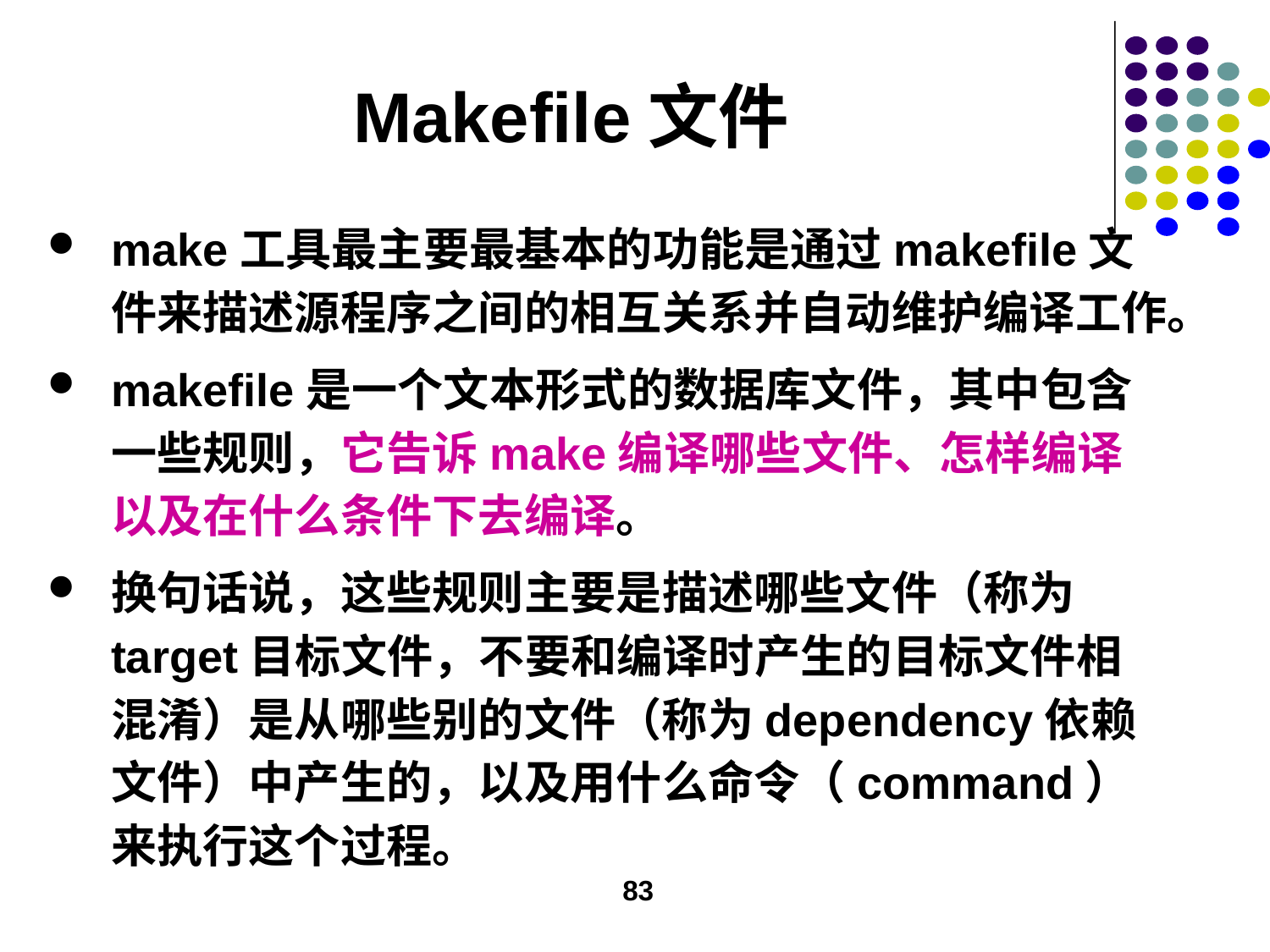

Makefile文件
make工具最主要最基本的功能是通过makefile文件来描述源程序之间的相互关系并自动维护编译工作。
makefile是一个文本形式的数据库文件，其中包含一些规则，它告诉make编译哪些文件、怎样编译以及在什么条件下去编译。
换句话说，这些规则主要是描述哪些文件（称为target目标文件，不要和编译时产生的目标文件相混淆）是从哪些别的文件（称为dependency依赖文件）中产生的，以及用什么命令（command）来执行这个过程。
83